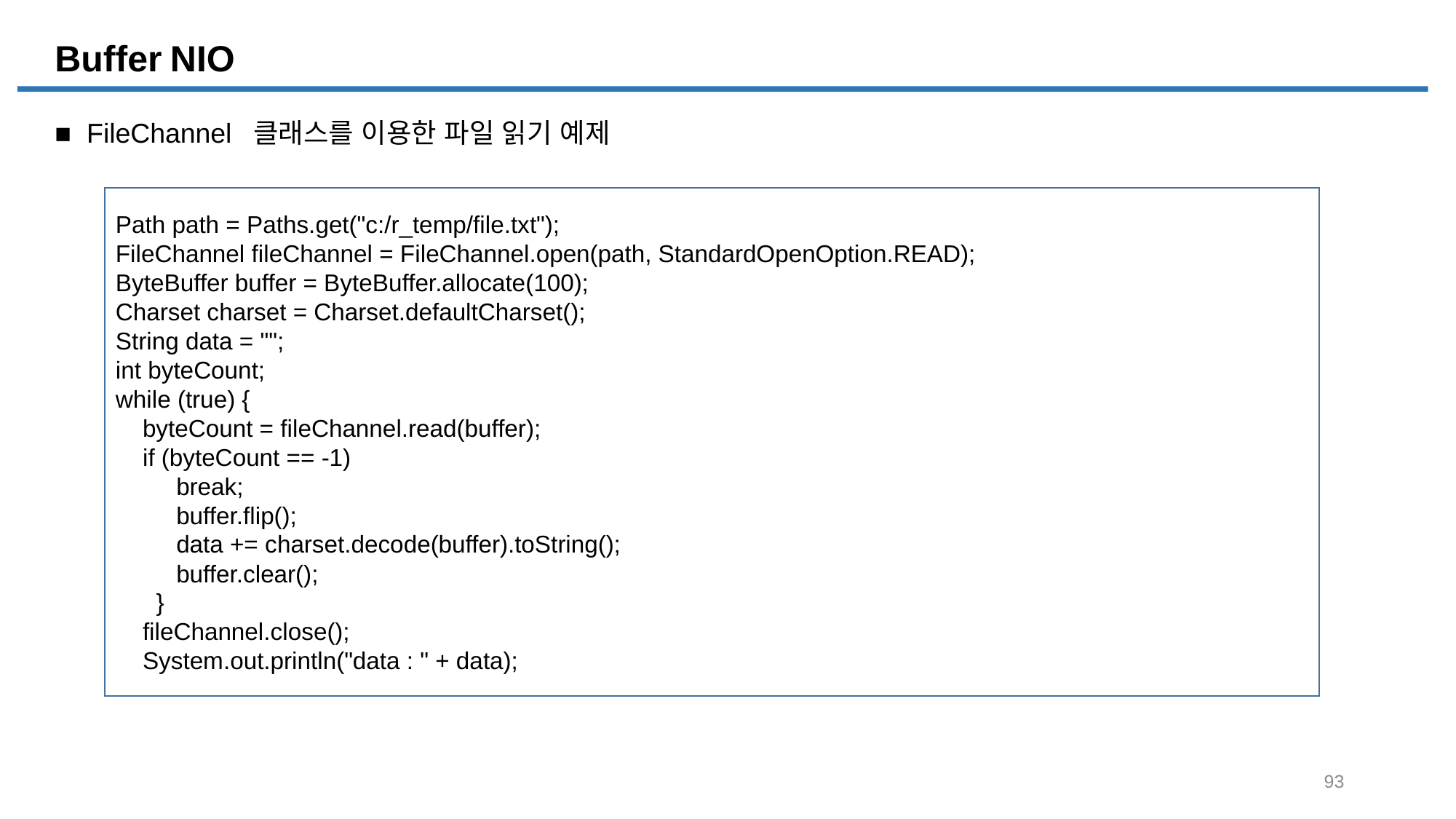

NIO

Buffer
■  FileChannel  클래스를 이용한 파일 읽기 예제
Path path = Paths.get("c:/r_temp/file.txt");
FileChannel fileChannel = FileChannel.open(path, StandardOpenOption.READ);
ByteBuffer buffer = ByteBuffer.allocate(100);
Charset charset = Charset.defaultCharset();
String data = "";
int byteCount;
while (true) {
    byteCount = fileChannel.read(buffer);
    if (byteCount == -1)
         break;
         buffer.flip();
         data += charset.decode(buffer).toString();
         buffer.clear();
      }
    fileChannel.close();
    System.out.println("data : " + data);
93